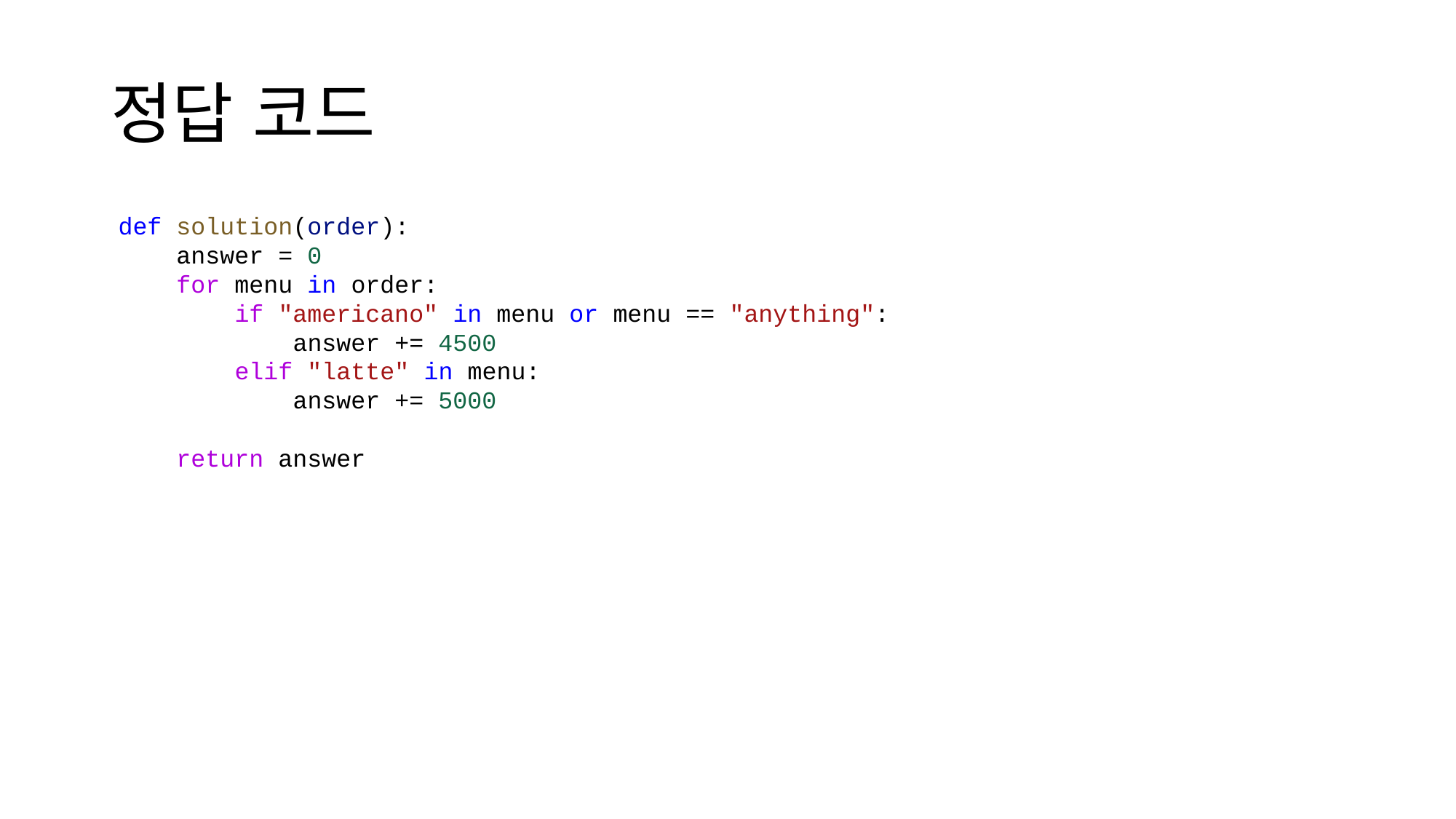

정답 코드
def solution(order):
    answer = 0
    for menu in order:
        if "americano" in menu or menu == "anything":
            answer += 4500
        elif "latte" in menu:
            answer += 5000

    return answer